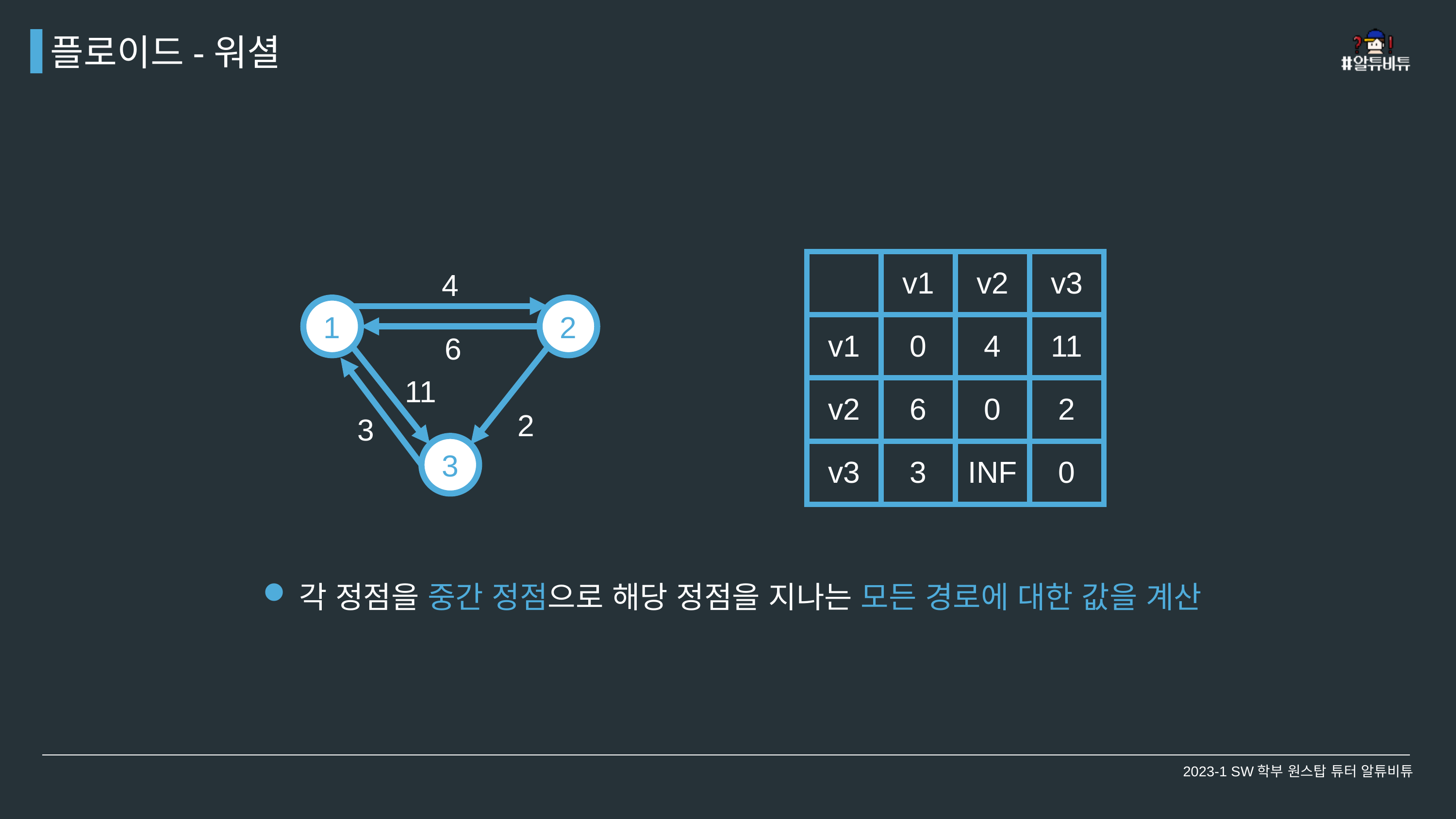

플로이드-워셜
|  | v1 | v2 | v3 |
| --- | --- | --- | --- |
| v1 | 0 | 4 | 11 |
| v2 | 6 | 0 | 2 |
| v3 | 3 | INF | 0 |
4
1
2
6
11
2
3
3
각 정점을 중간 정점으로 해당 정점을 지나는 모든 경로에 대한 값을 계산
2023-1 SW학부 원스탑 튜터 알튜비튜